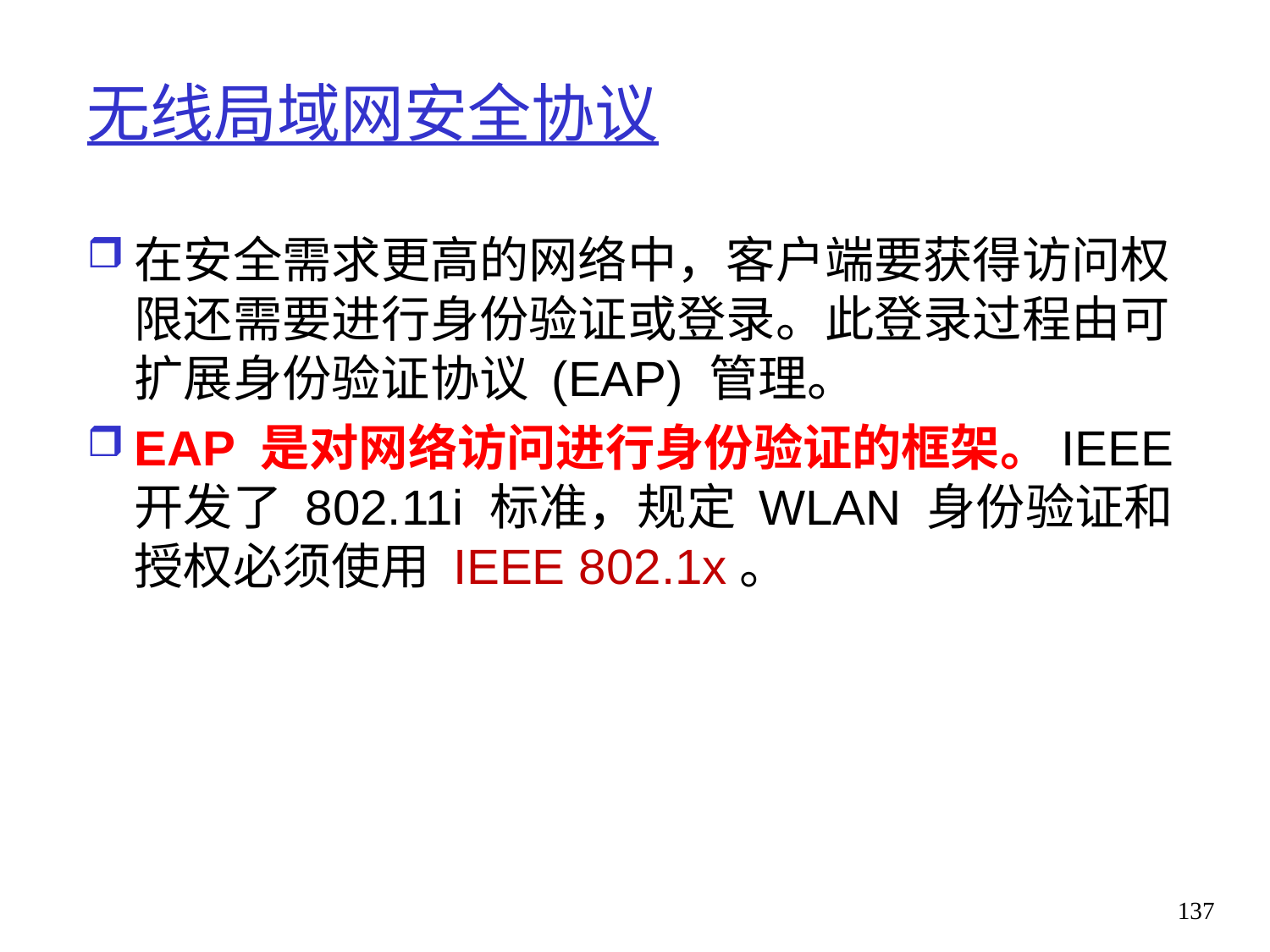

# 无线局域网安全协议
在安全需求更高的网络中，客户端要获得访问权限还需要进行身份验证或登录。此登录过程由可扩展身份验证协议 (EAP) 管理。
EAP 是对网络访问进行身份验证的框架。IEEE 开发了 802.11i 标准，规定 WLAN 身份验证和授权必须使用 IEEE 802.1x。
137